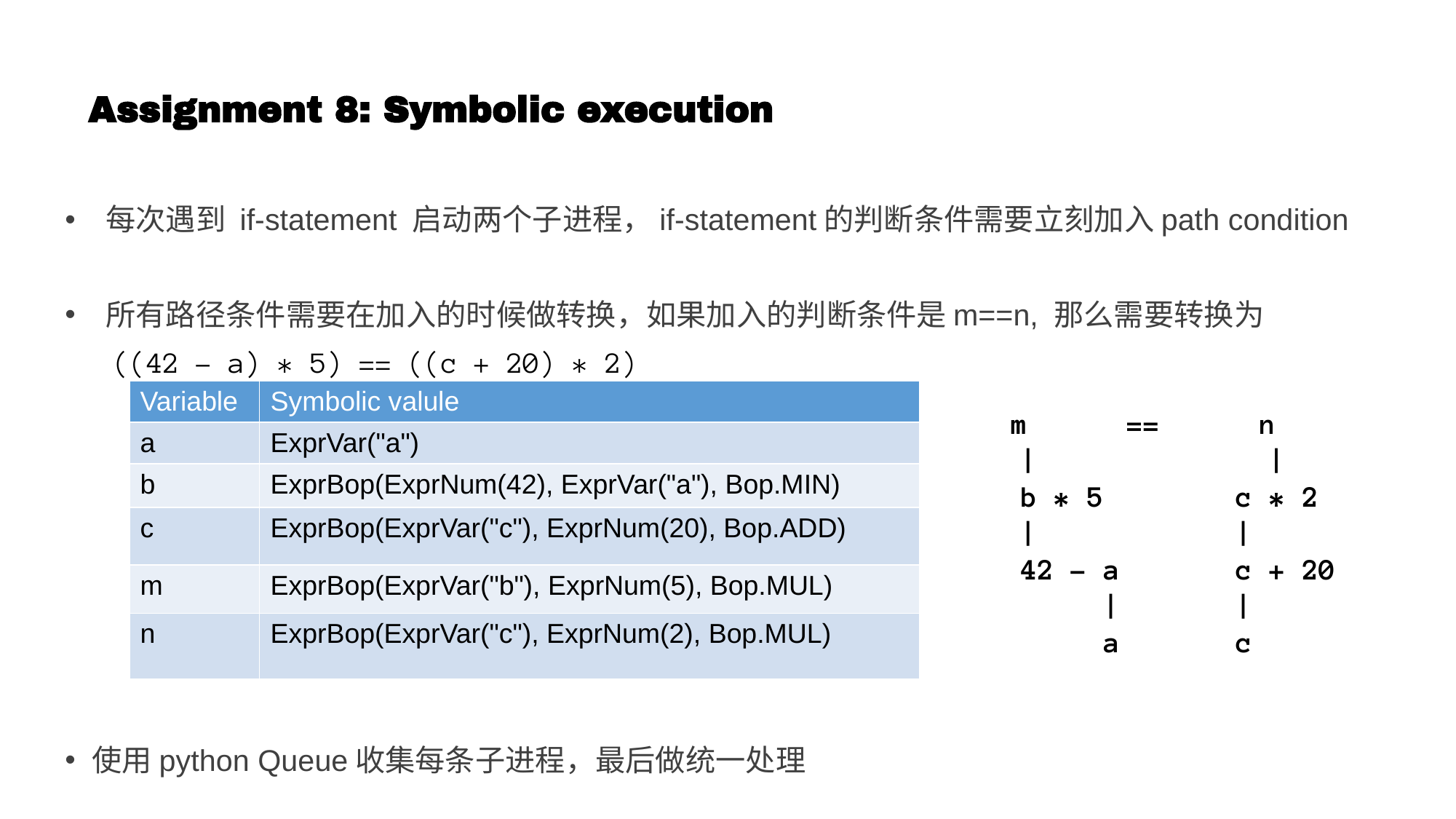

# Assignment 8: Symbolic execution
 每次遇到 if-statement 启动两个子进程，if-statement的判断条件需要立刻加入path condition

 所有路径条件需要在加入的时候做转换，如果加入的判断条件是m==n, 那么需要转换为
   ((42 - a) * 5) == ((c + 20) * 2)

使用python Queue收集每条子进程，最后做统一处理
| Variable | Symbolic valule |
| --- | --- |
| a | ExprVar("a") |
| b | ExprBop(ExprNum(42), ExprVar("a"), Bop.MIN) |
| c | ExprBop(ExprVar("c"), ExprNum(20), Bop.ADD) |
| m | ExprBop(ExprVar("b"), ExprNum(5), Bop.MUL) |
| n | ExprBop(ExprVar("c"), ExprNum(2), Bop.MUL) |
        m      ==      n
        |              |
        b * 5        c * 2
        |            |
        42 - a       c + 20
             |       |
             a       c